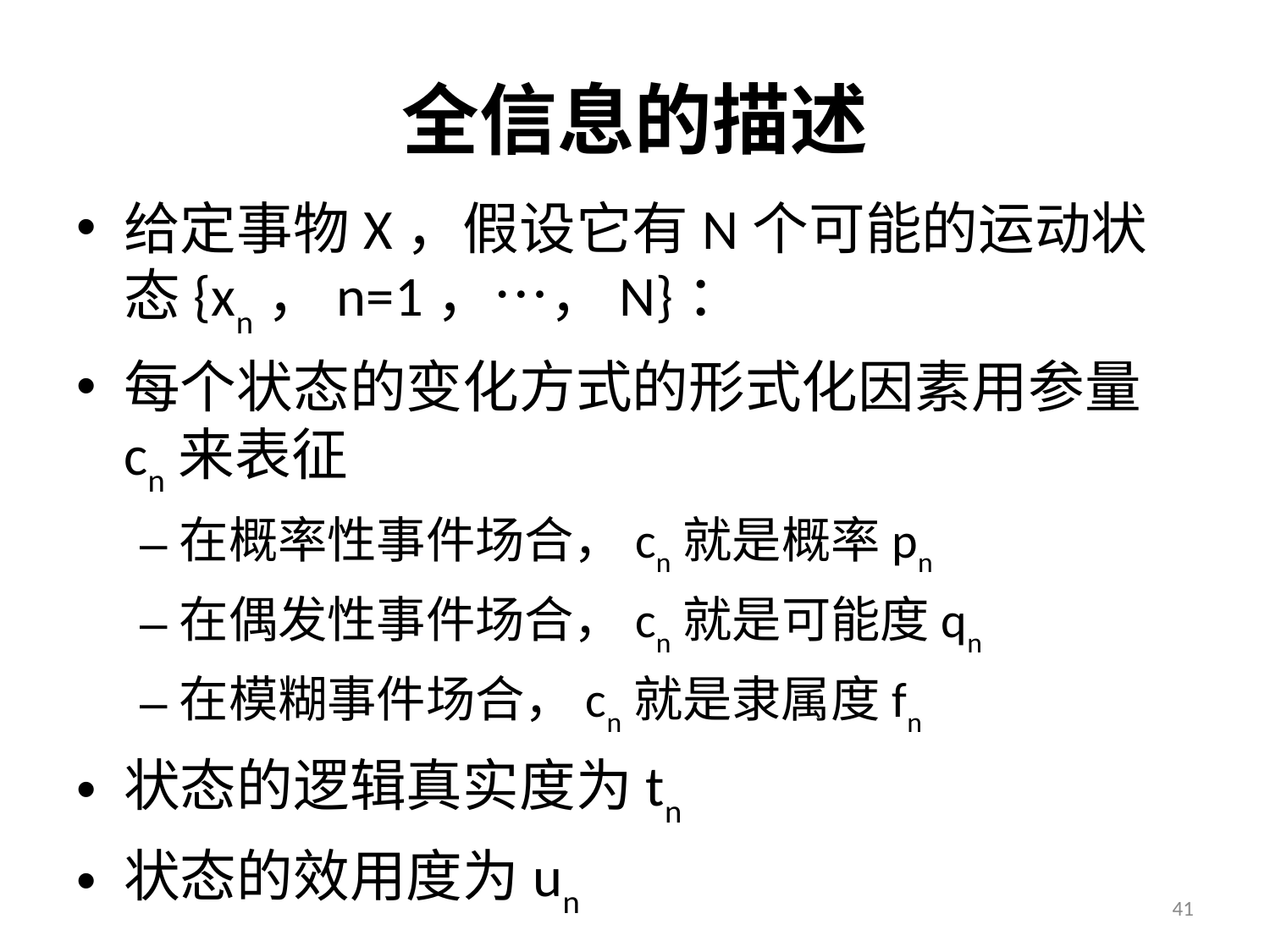

# 全信息的描述
给定事物X，假设它有N个可能的运动状态{xn，n=1，…，N}：
每个状态的变化方式的形式化因素用参量cn来表征
在概率性事件场合，cn就是概率pn
在偶发性事件场合，cn就是可能度qn
在模糊事件场合，cn就是隶属度fn
状态的逻辑真实度为tn
状态的效用度为un
41